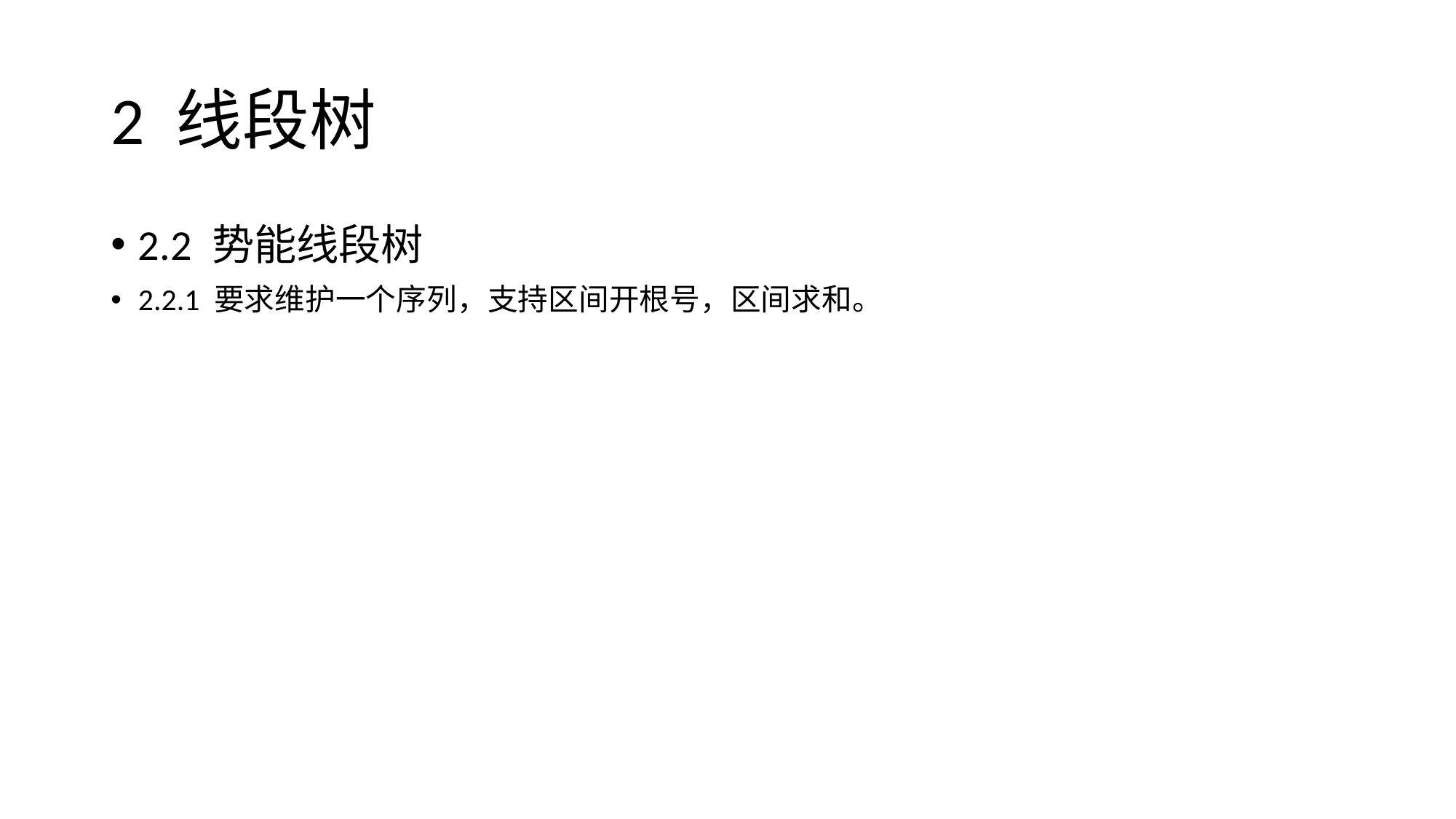

# 2 线段树
2.2 势能线段树
2.2.1 要求维护一个序列，支持区间开根号，区间求和。